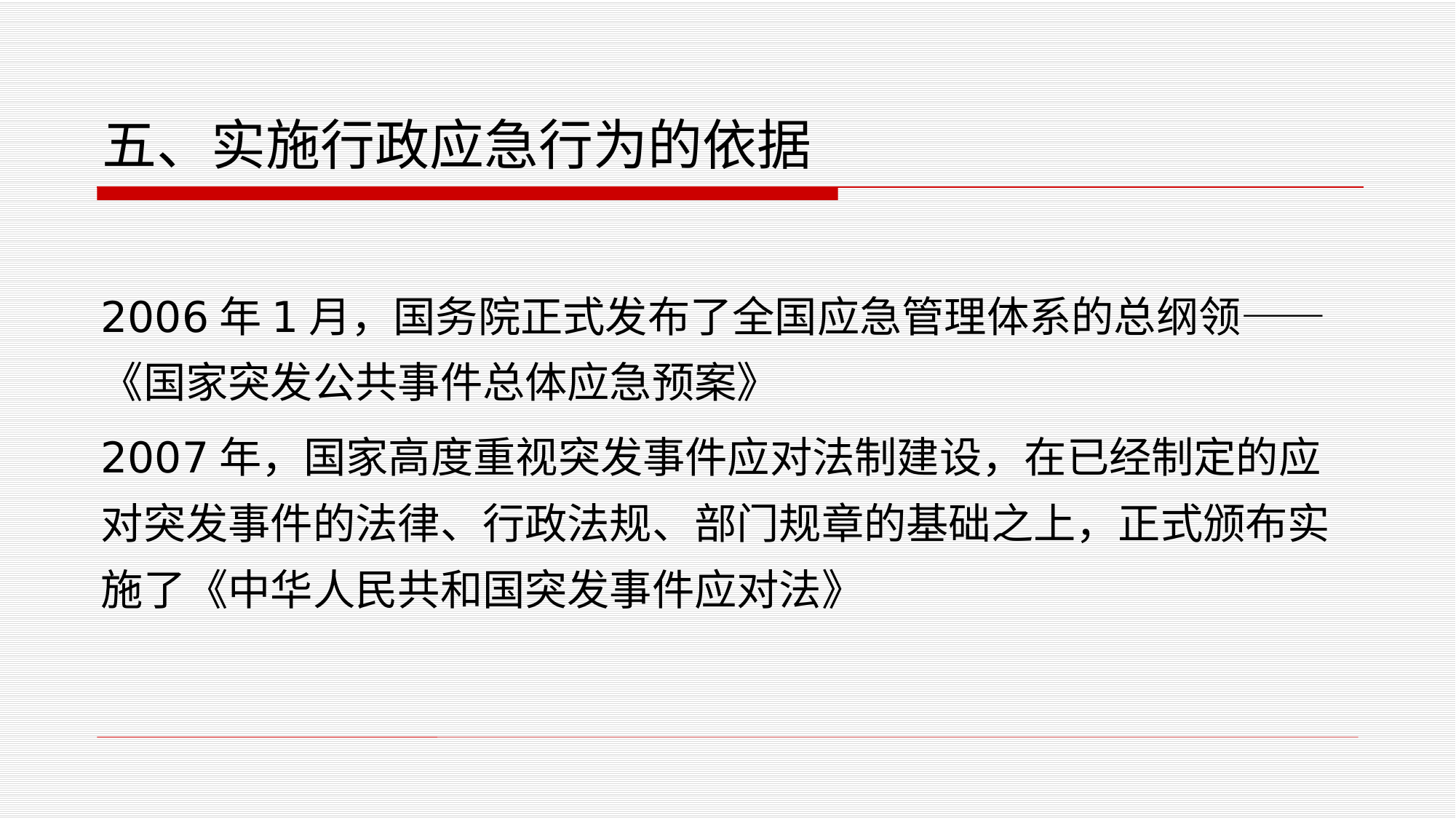

# 五、实施行政应急行为的依据

2006年1月，国务院正式发布了全国应急管理体系的总纲领——《国家突发公共事件总体应急预案》
2007年，国家高度重视突发事件应对法制建设，在已经制定的应对突发事件的法律、行政法规、部门规章的基础之上，正式颁布实施了《中华人民共和国突发事件应对法》